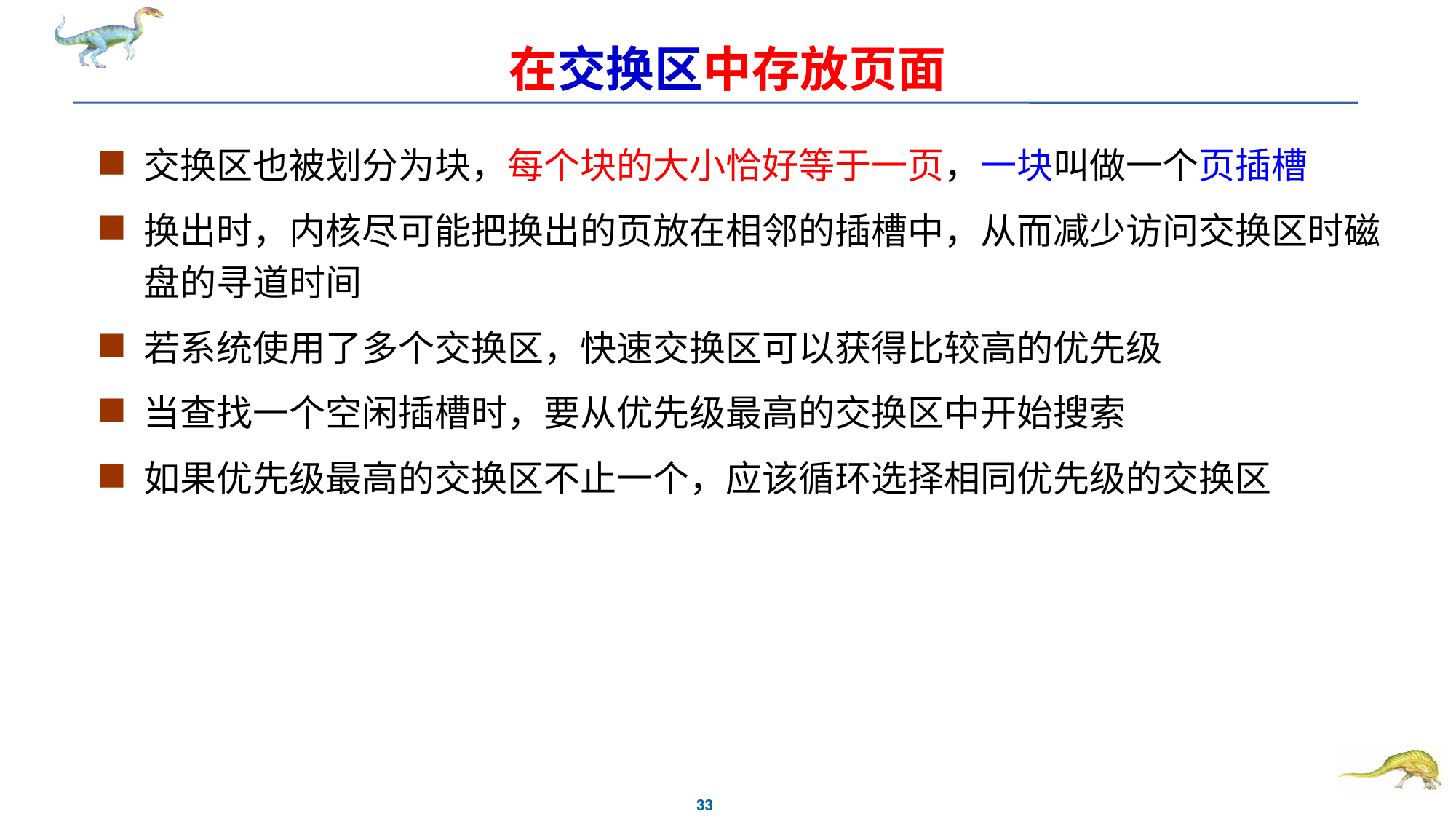

# 在交换区中存放页面
交换区也被划分为块，每个块的大小恰好等于一页，一块叫做一个页插槽
换出时，内核尽可能把换出的页放在相邻的插槽中，从而减少访问交换区时磁盘的寻道时间
若系统使用了多个交换区，快速交换区可以获得比较高的优先级
当查找一个空闲插槽时，要从优先级最高的交换区中开始搜索
如果优先级最高的交换区不止一个，应该循环选择相同优先级的交换区